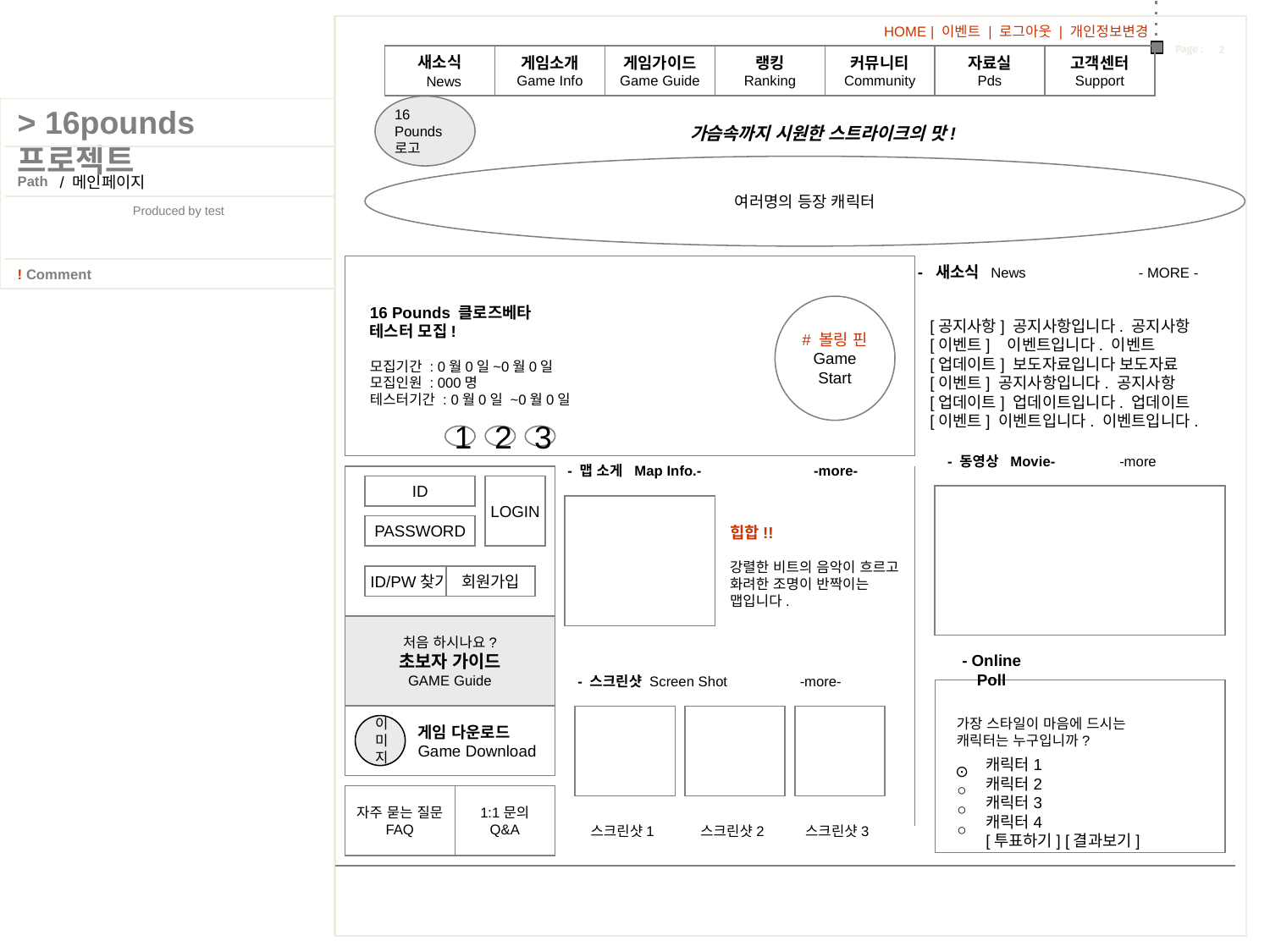

HOME | 이벤트 | 로그아웃 | 개인정보변경
새소식
 News
게임소개
Game Info
게임가이드
Game Guide
랭킹
Ranking
커뮤니티
Community
자료실
Pds
고객센터
Support
16 Pounds
로고
가슴속까지 시원한 스트라이크의 맛!
여러명의 등장 캐릭터
/ 메인페이지

-  새소식  News                            - MORE -
16 Pounds 클로즈베타
테스터 모집!
모집기간 : 0월0일~0월0일
모집인원 : 000명
테스터기간 : 0월0일 ~0월0일
# 볼링 핀 Game Start
[공지사항] 공지사항입니다. 공지사항
[이벤트]   이벤트입니다. 이벤트
[업데이트] 보도자료입니다 보도자료
[이벤트] 공지사항입니다. 공지사항
[업데이트] 업데이트입니다. 업데이트
[이벤트] 이벤트입니다. 이벤트입니다.
1
2
3
- 동영상  Movie-                -more
- 맵 소게  Map Info.-                            -more-

ID
LOGIN

PASSWORD
힙합!!
강렬한 비트의 음악이 흐르고 화려한 조명이 반짝이는
맵입니다.
ID/PW찾기
회원가입
처음 하시나요?
초보자 가이드
GAME Guide
- Online Poll
- 스크린샷 Screen Shot                  -more-

가장 스타일이 마음에 드시는
캐릭터는 누구입니까?
이미지
게임 다운로드
Game Download
캐릭터1
캐릭터2
캐릭터3
캐릭터4
[투표하기] [결과보기]
⊙
○
자주 묻는 질문
FAQ
1:1문의
Q&A
○
○
스크린샷2
스크린샷3
스크린샷1